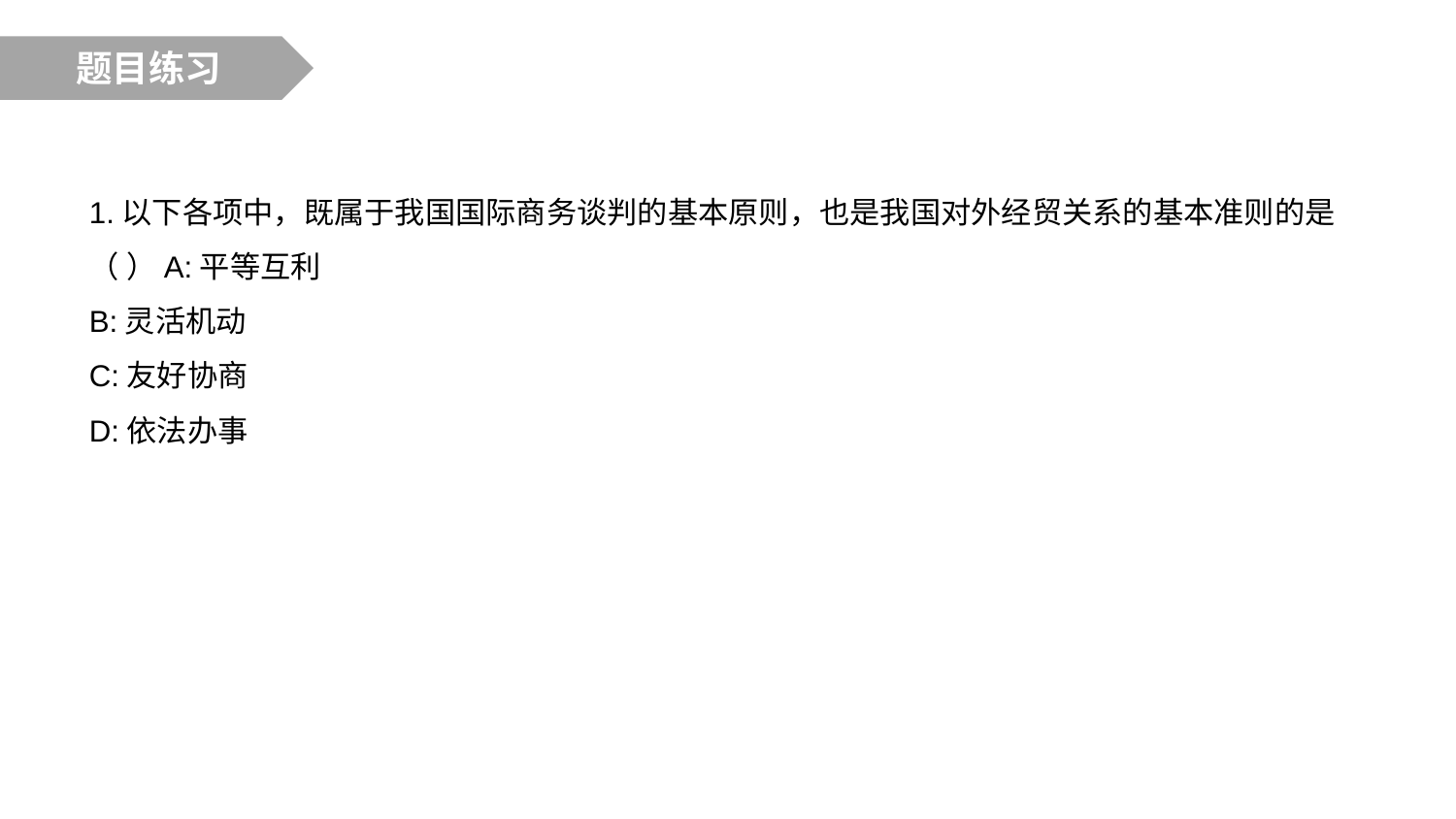

题目练习
1.以下各项中，既属于我国国际商务谈判的基本原则，也是我国对外经贸关系的基本准则的是（ ）A:平等互利
B:灵活机动
C:友好协商
D:依法办事